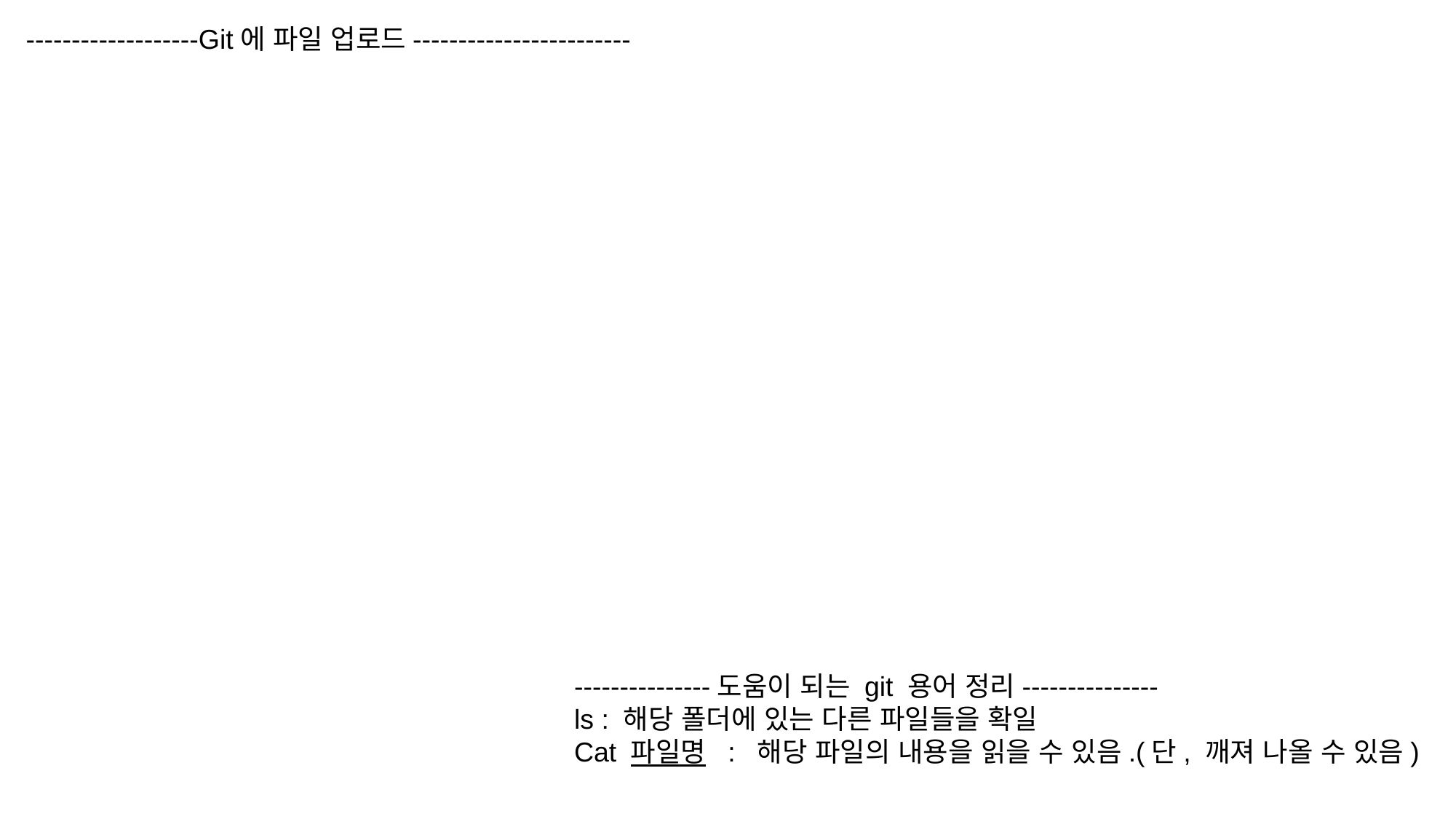

-------------------Git에 파일 업로드------------------------

---------------도움이 되는 git 용어 정리---------------
ls : 해당 폴더에 있는 다른 파일들을 확일
Cat 파일명  :  해당 파일의 내용을 읽을 수 있음.(단, 깨져 나올 수 있음)